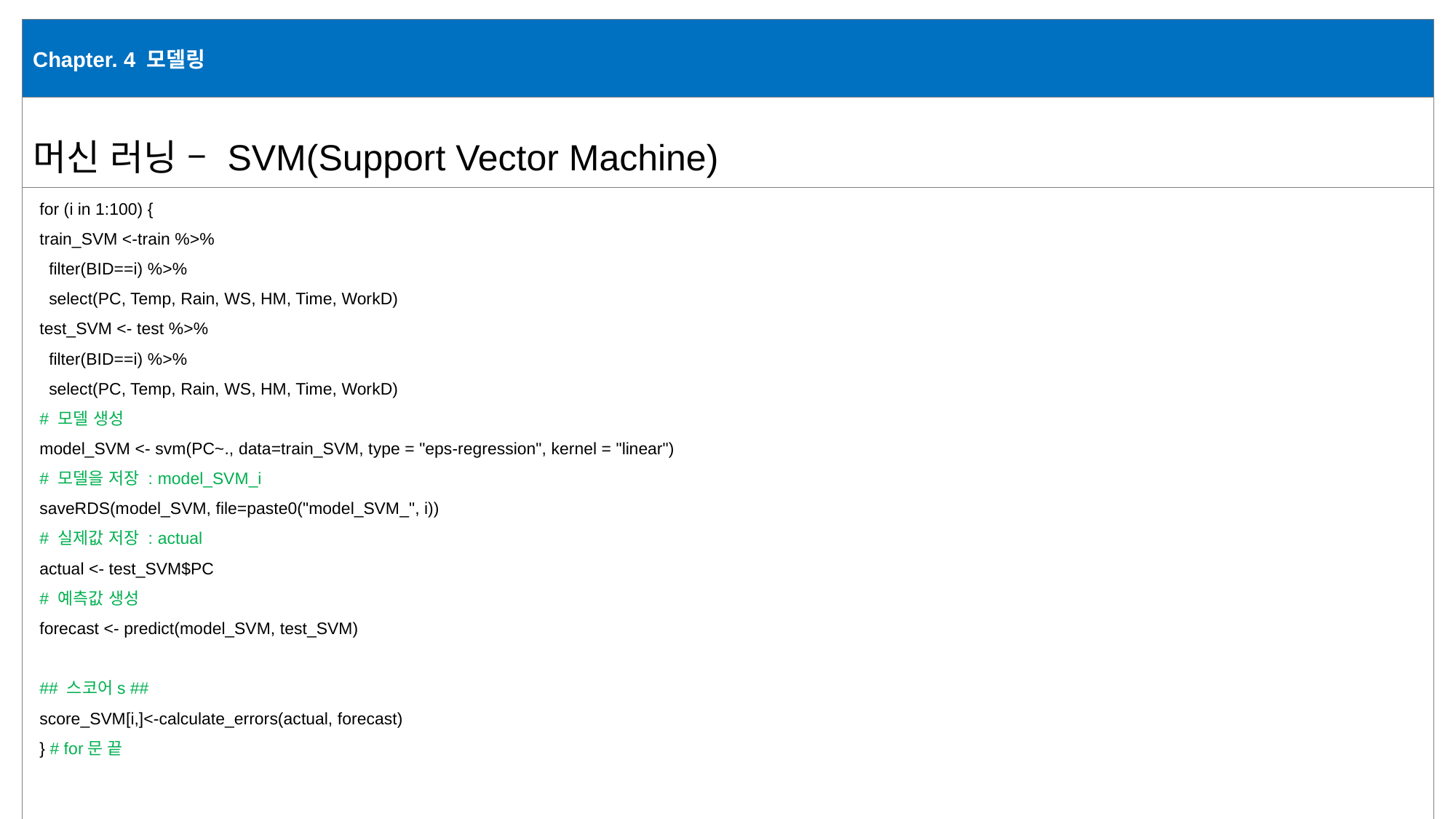

| Chapter. 4 모델링 |
| --- |
| 머신 러닝 – SVM(Support Vector Machine) |
|  |
for (i in 1:100) {
train_SVM <-train %>%
  filter(BID==i) %>%
  select(PC, Temp, Rain, WS, HM, Time, WorkD)
test_SVM <- test %>%
  filter(BID==i) %>%
  select(PC, Temp, Rain, WS, HM, Time, WorkD)
# 모델 생성
model_SVM <- svm(PC~., data=train_SVM, type = "eps-regression", kernel = "linear")
# 모델을 저장 : model_SVM_i
saveRDS(model_SVM, file=paste0("model_SVM_", i))
# 실제값 저장 : actual
actual <- test_SVM$PC
# 예측값 생성
forecast <- predict(model_SVM, test_SVM)

## 스코어s ##
score_SVM[i,]<-calculate_errors(actual, forecast)
} # for문 끝